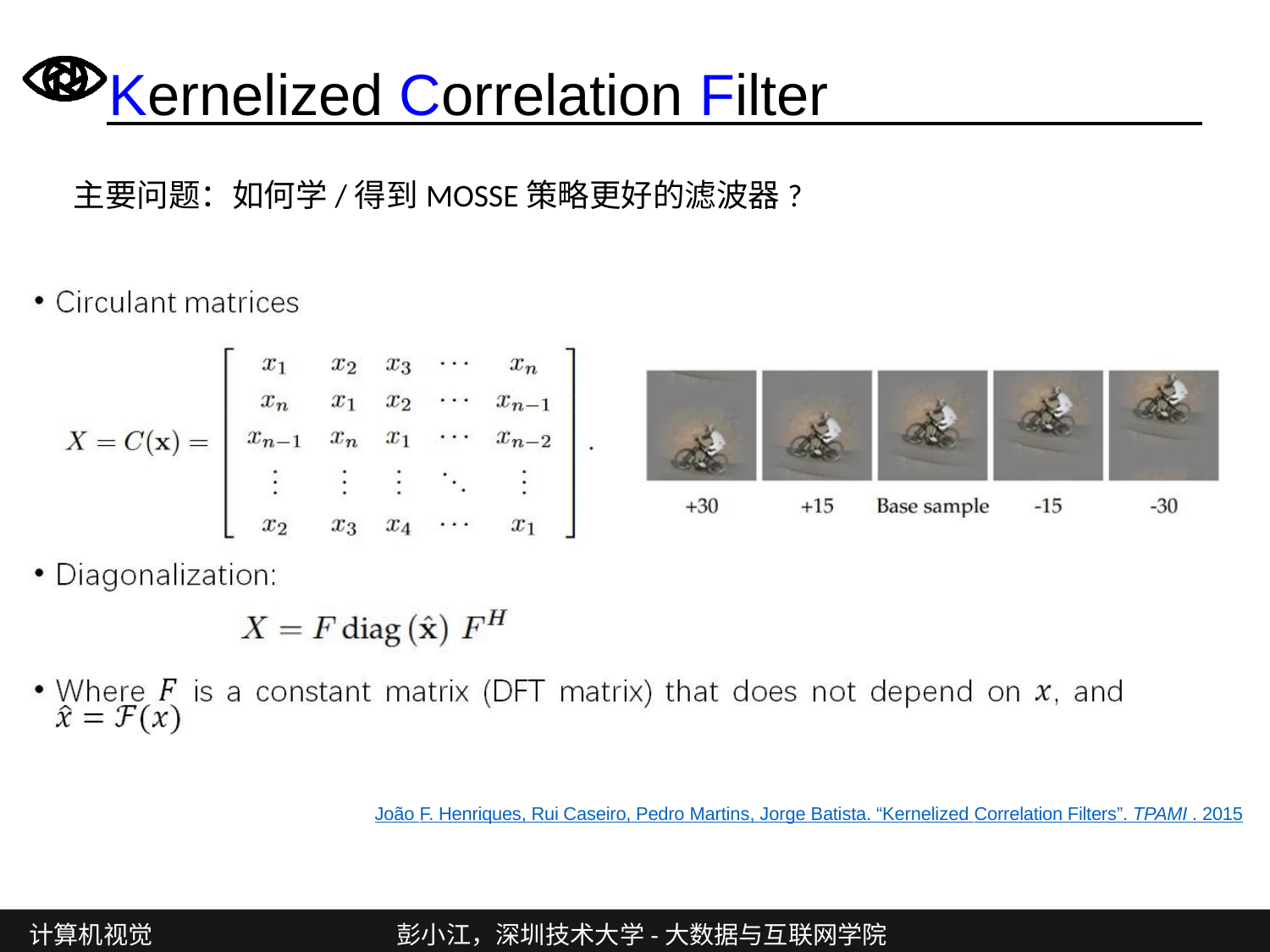

# Kernelized Correlation Filter
主要问题：如何学/得到MOSSE策略更好的滤波器?

João F. Henriques, Rui Caseiro, Pedro Martins, Jorge Batista. “Kernelized Correlation Filters”. TPAMI . 2015